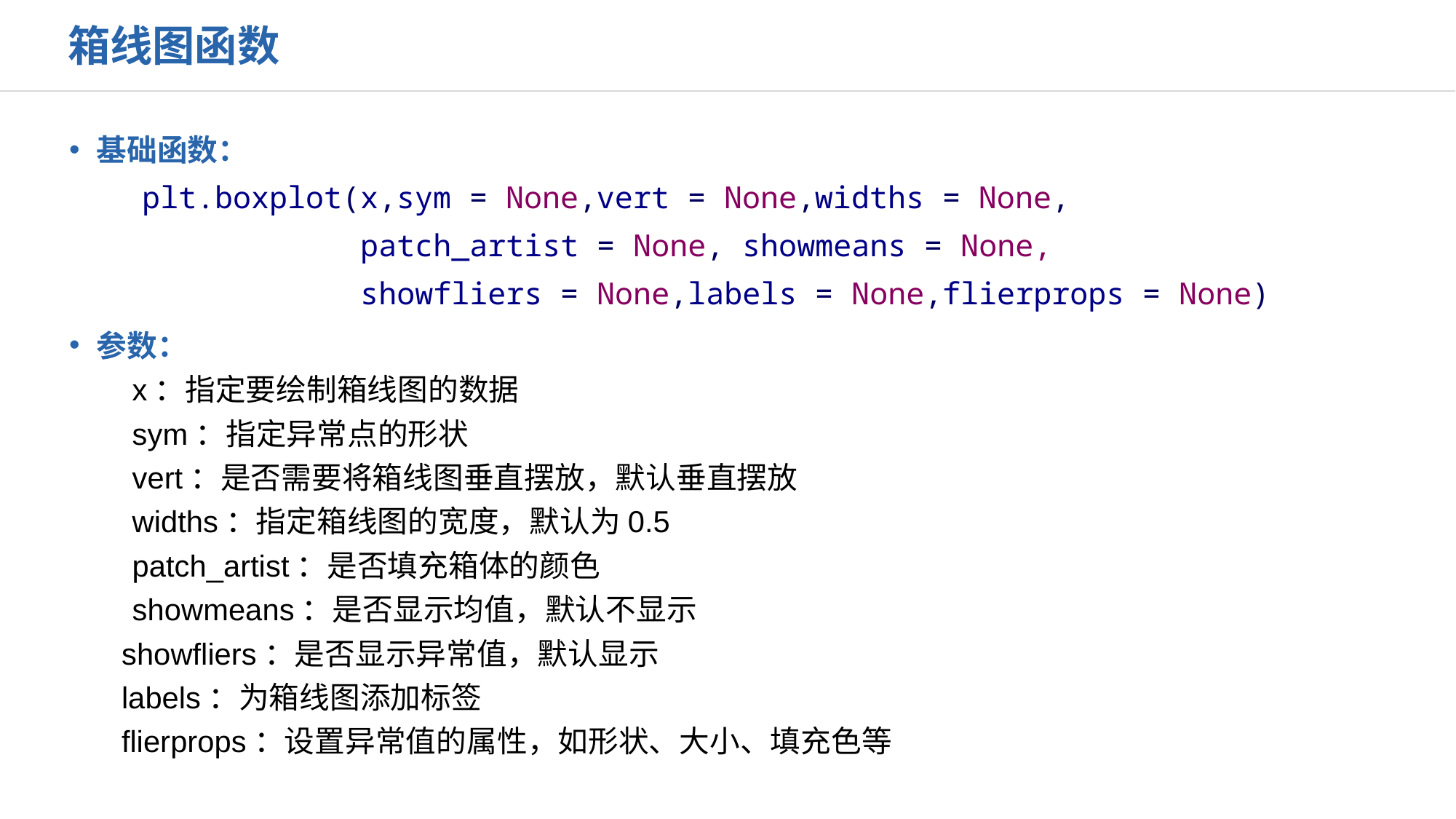

箱线图函数
基础函数：
    plt.boxplot(x,sym = None,vert = None,widths = None,
                patch_artist = None, showmeans = None,
                showfliers = None,labels = None,flierprops = None)
参数：
 x：指定要绘制箱线图的数据
 sym：指定异常点的形状
 vert：是否需要将箱线图垂直摆放，默认垂直摆放
 widths：指定箱线图的宽度，默认为0.5
 patch_artist：是否填充箱体的颜色
 showmeans：是否显示均值，默认不显示
   showfliers：是否显示异常值，默认显示
   labels：为箱线图添加标签
   flierprops：设置异常值的属性，如形状、大小、填充色等